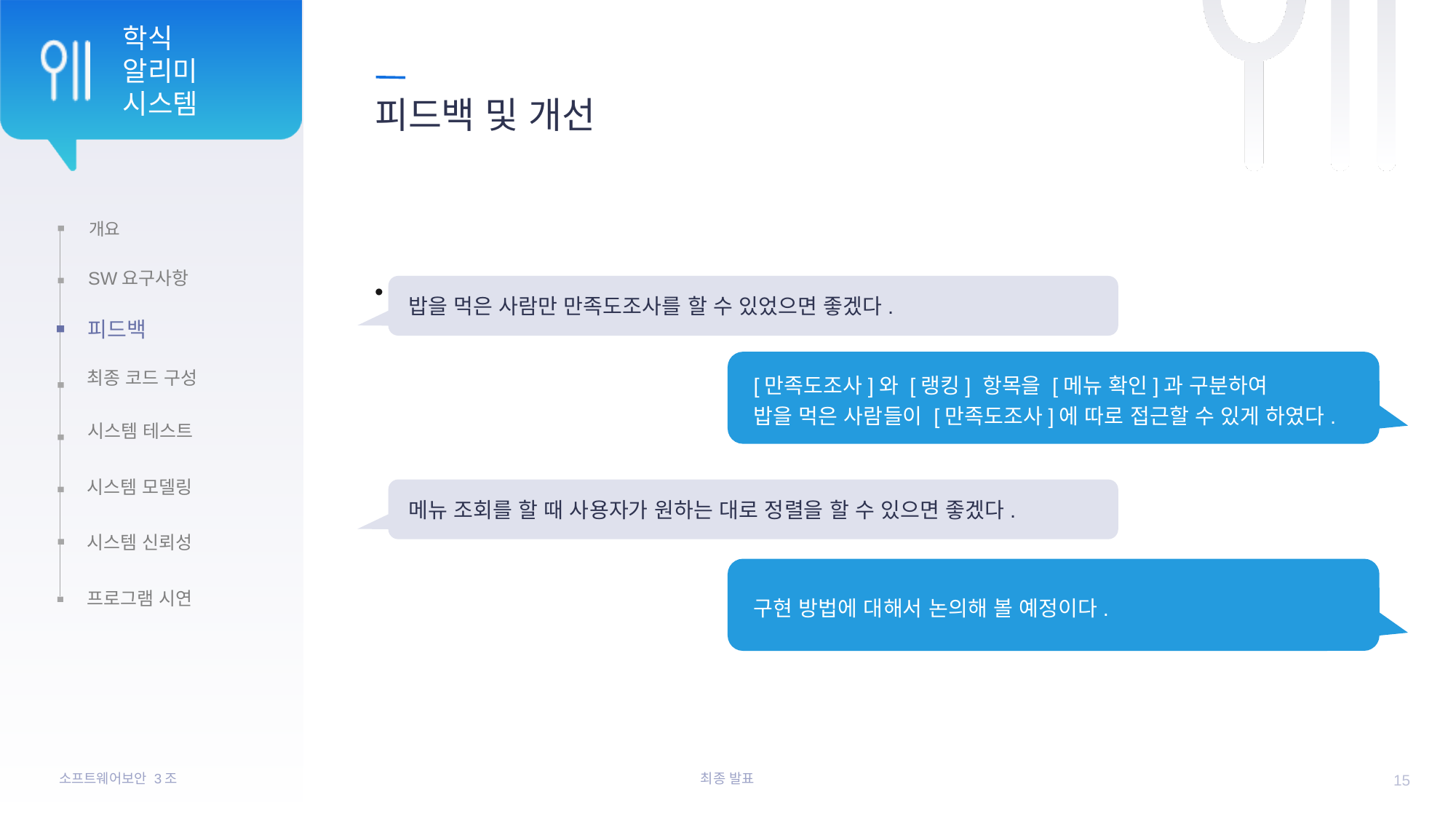

# 피드백 및 개선

피드백에 대한 개선
밥을 먹은 사람만 만족도조사를 할 수 있었으면 좋겠다.
[만족도조사]와 [랭킹] 항목을 [메뉴 확인]과 구분하여
밥을 먹은 사람들이 [만족도조사]에 따로 접근할 수 있게 하였다.
메뉴 조회를 할 때 사용자가 원하는 대로 정렬을 할 수 있으면 좋겠다.
구현 방법에 대해서 논의해 볼 예정이다.
15